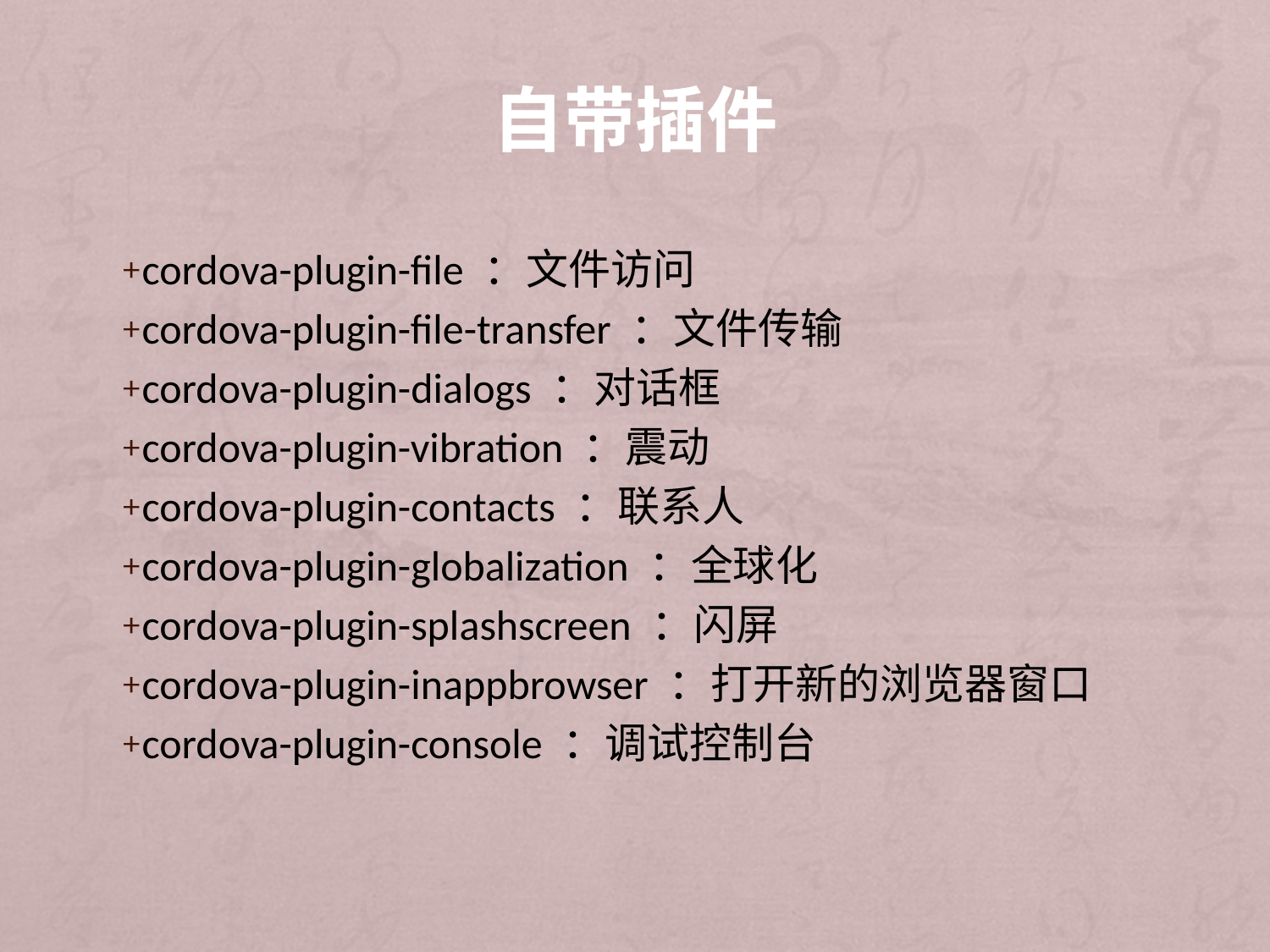

# 自带插件
cordova-plugin-file ：文件访问
cordova-plugin-file-transfer ：文件传输
cordova-plugin-dialogs ：对话框
cordova-plugin-vibration ：震动
cordova-plugin-contacts ：联系人
cordova-plugin-globalization ：全球化
cordova-plugin-splashscreen ：闪屏
cordova-plugin-inappbrowser ：打开新的浏览器窗口
cordova-plugin-console ：调试控制台